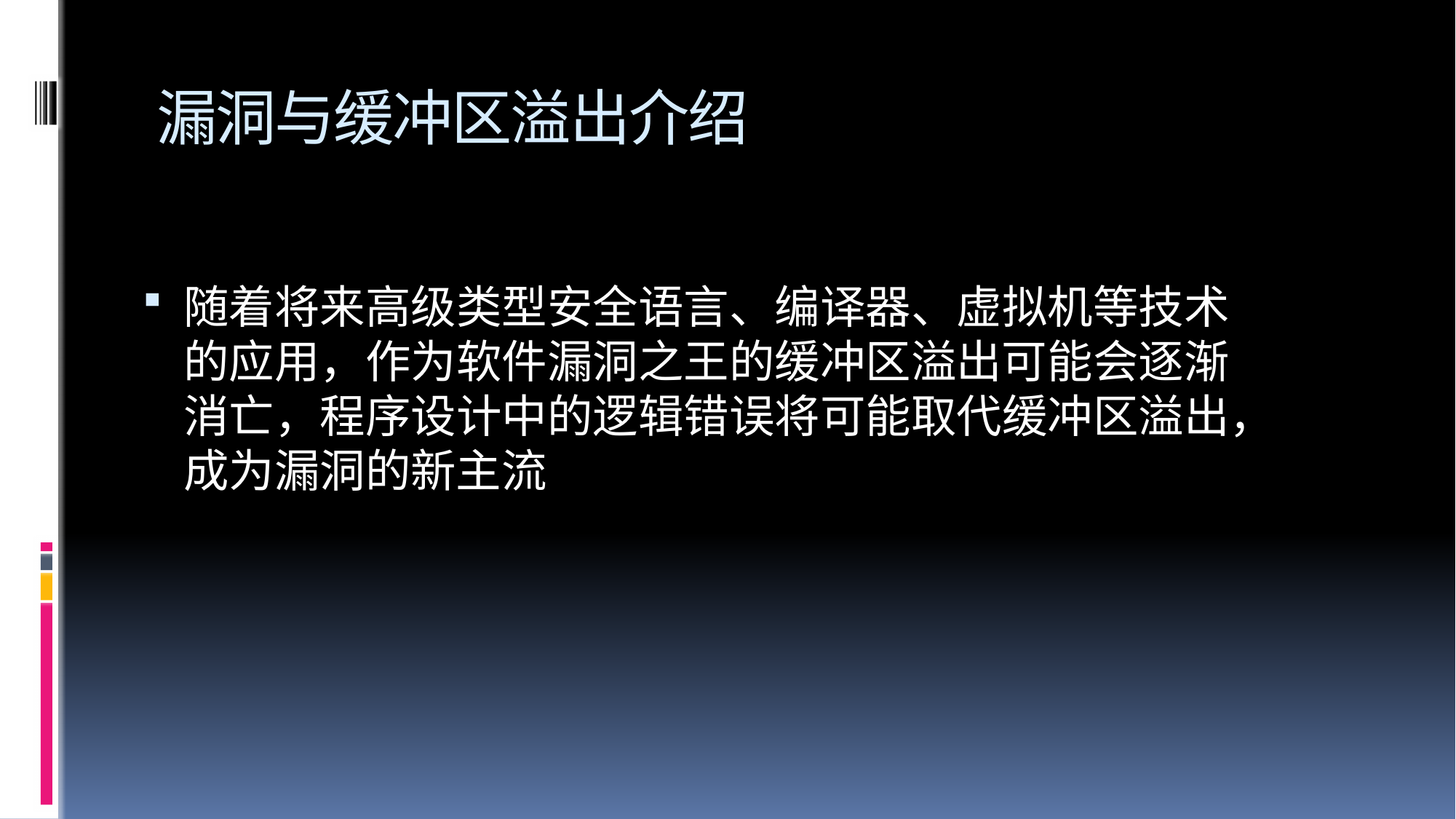

# 漏洞与缓冲区溢出介绍
随着将来高级类型安全语言、编译器、虚拟机等技术的应用，作为软件漏洞之王的缓冲区溢出可能会逐渐消亡，程序设计中的逻辑错误将可能取代缓冲区溢出，成为漏洞的新主流